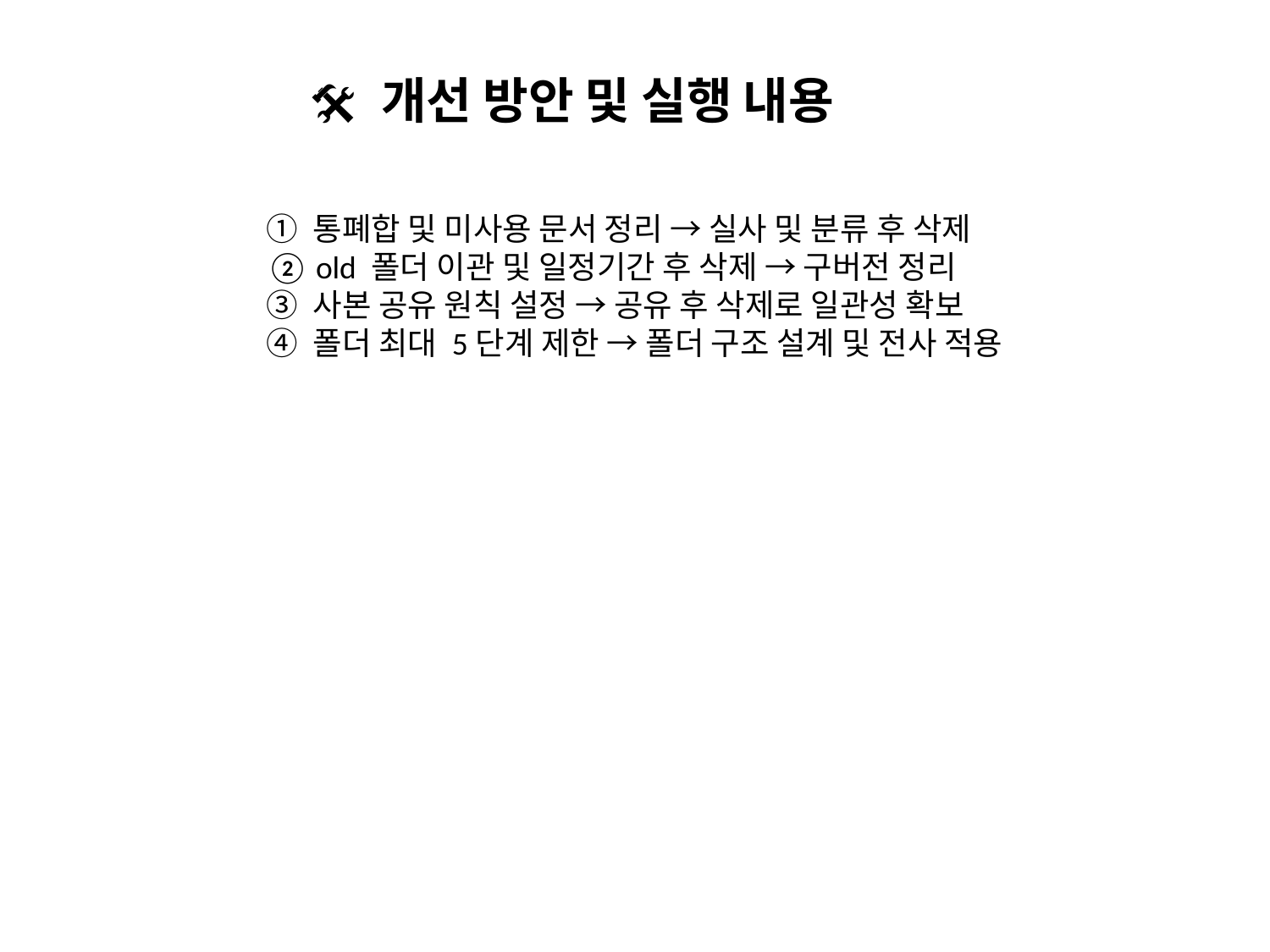

🛠️ 개선 방안 및 실행 내용
① 통폐합 및 미사용 문서 정리 → 실사 및 분류 후 삭제
② old 폴더 이관 및 일정기간 후 삭제 → 구버전 정리
③ 사본 공유 원칙 설정 → 공유 후 삭제로 일관성 확보
④ 폴더 최대 5단계 제한 → 폴더 구조 설계 및 전사 적용